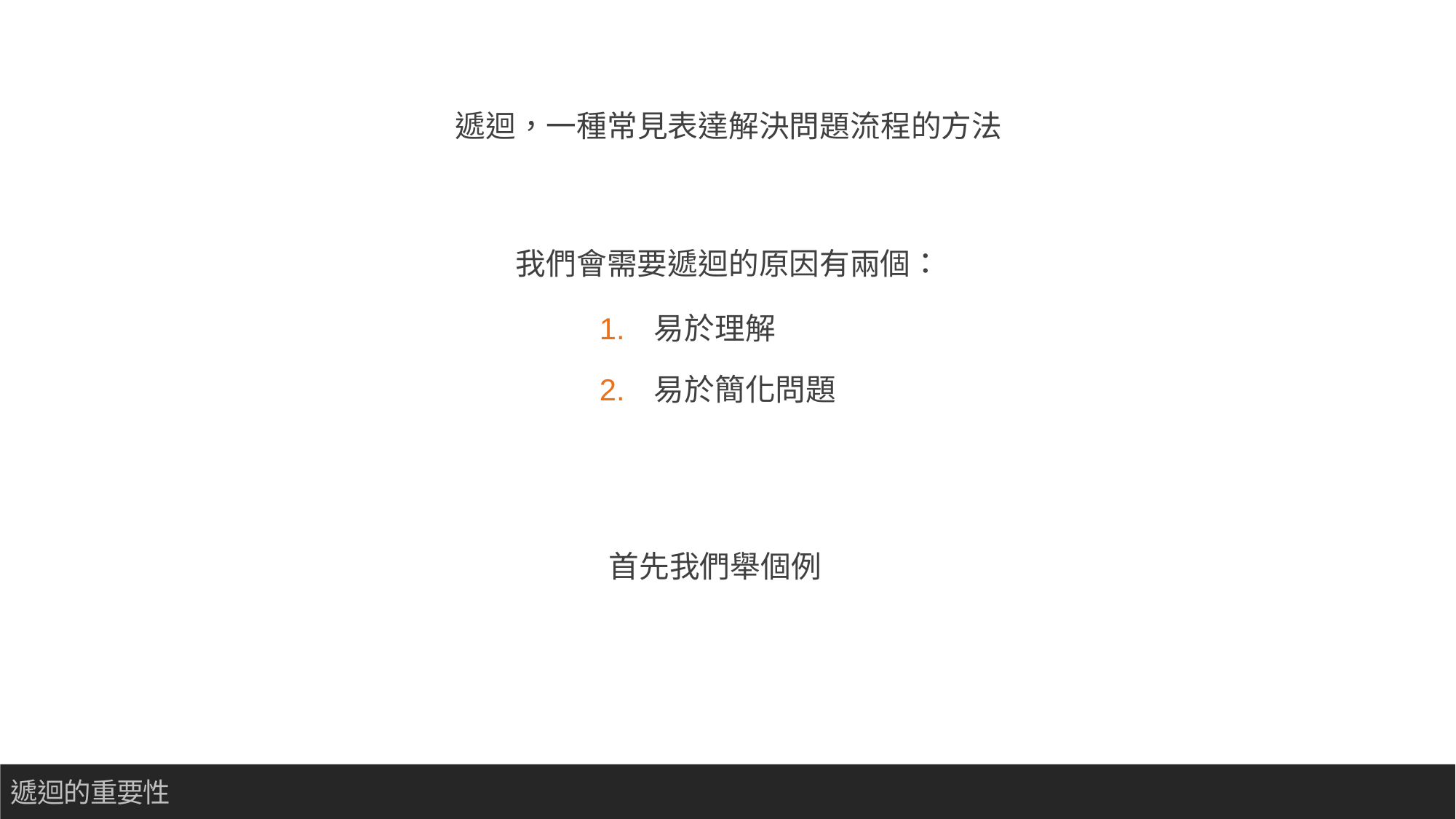

遞迴，一種常見表達解決問題流程的方法
我們會需要遞迴的原因有兩個：

易於理解
易於簡化問題
首先我們舉個例
遞迴的重要性